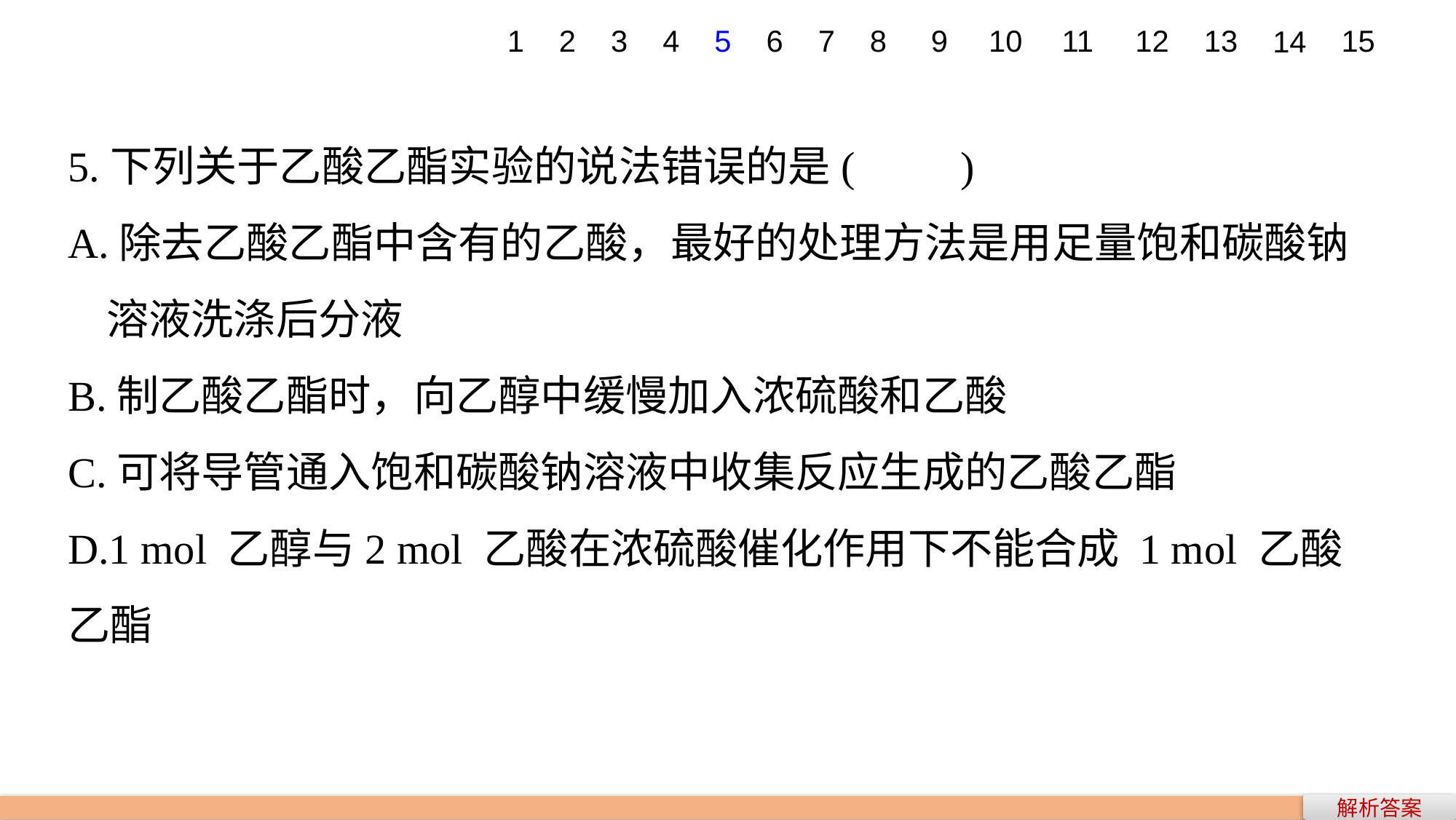

1
2
3
4
5
6
7
8
9
10
12
13
15
11
14
5.下列关于乙酸乙酯实验的说法错误的是(　　)
A.除去乙酸乙酯中含有的乙酸，最好的处理方法是用足量饱和碳酸钠
   溶液洗涤后分液
B.制乙酸乙酯时，向乙醇中缓慢加入浓硫酸和乙酸
C.可将导管通入饱和碳酸钠溶液中收集反应生成的乙酸乙酯
D.1 mol 乙醇与2 mol 乙酸在浓硫酸催化作用下不能合成 1 mol 乙酸乙酯
解析答案